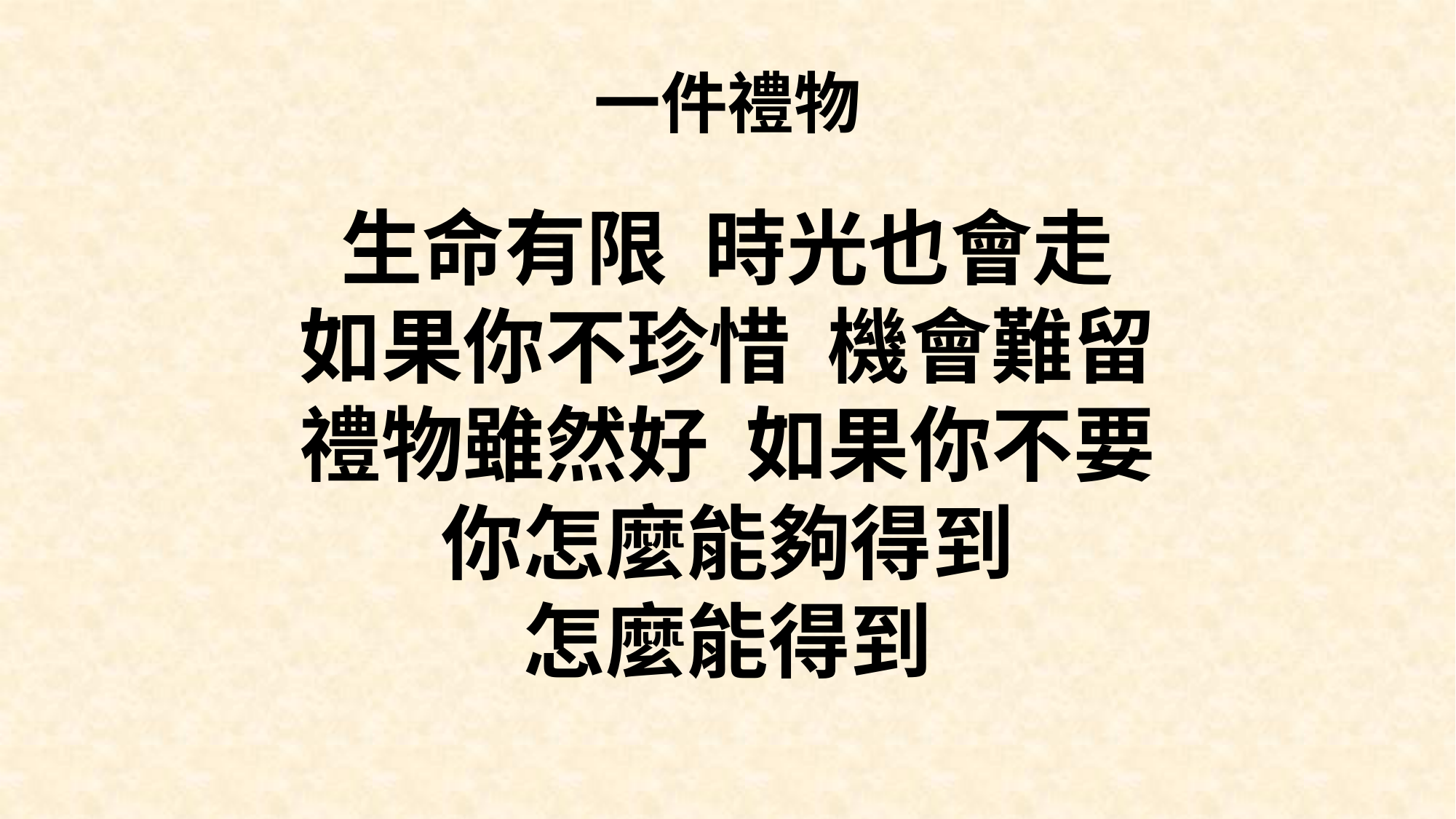

# 一件禮物
生命有限  時光也會走
如果你不珍惜  機會難留
禮物雖然好  如果你不要
你怎麼能夠得到
怎麼能得到